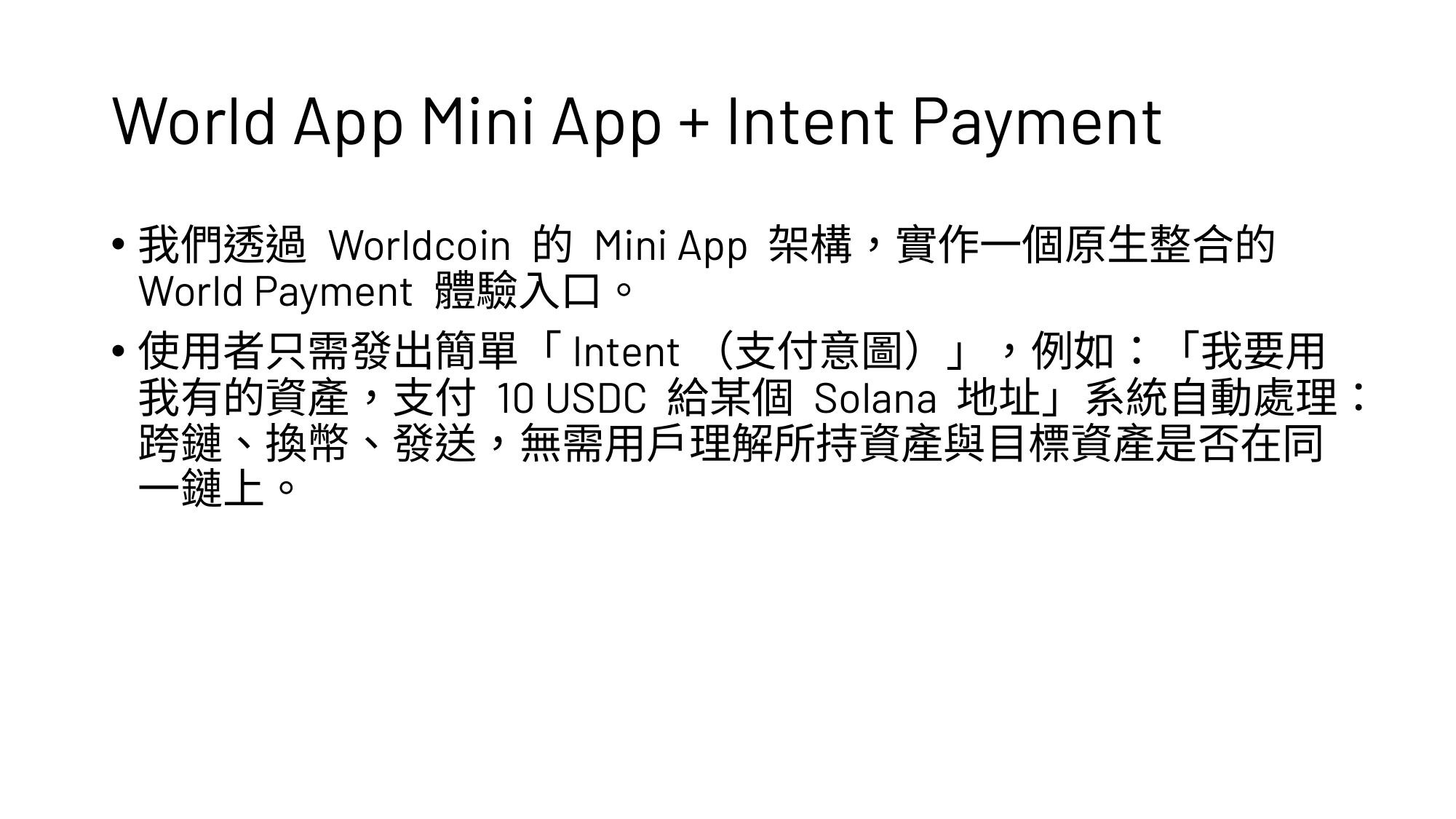

# World App Mini App + Intent Payment
我們透過 Worldcoin 的 Mini App 架構，實作一個原生整合的 World Payment 體驗入口。
使用者只需發出簡單「Intent（支付意圖）」，例如：「我要用我有的資產，支付 10 USDC 給某個 Solana 地址」系統自動處理：跨鏈、換幣、發送，無需用戶理解所持資產與目標資產是否在同一鏈上。